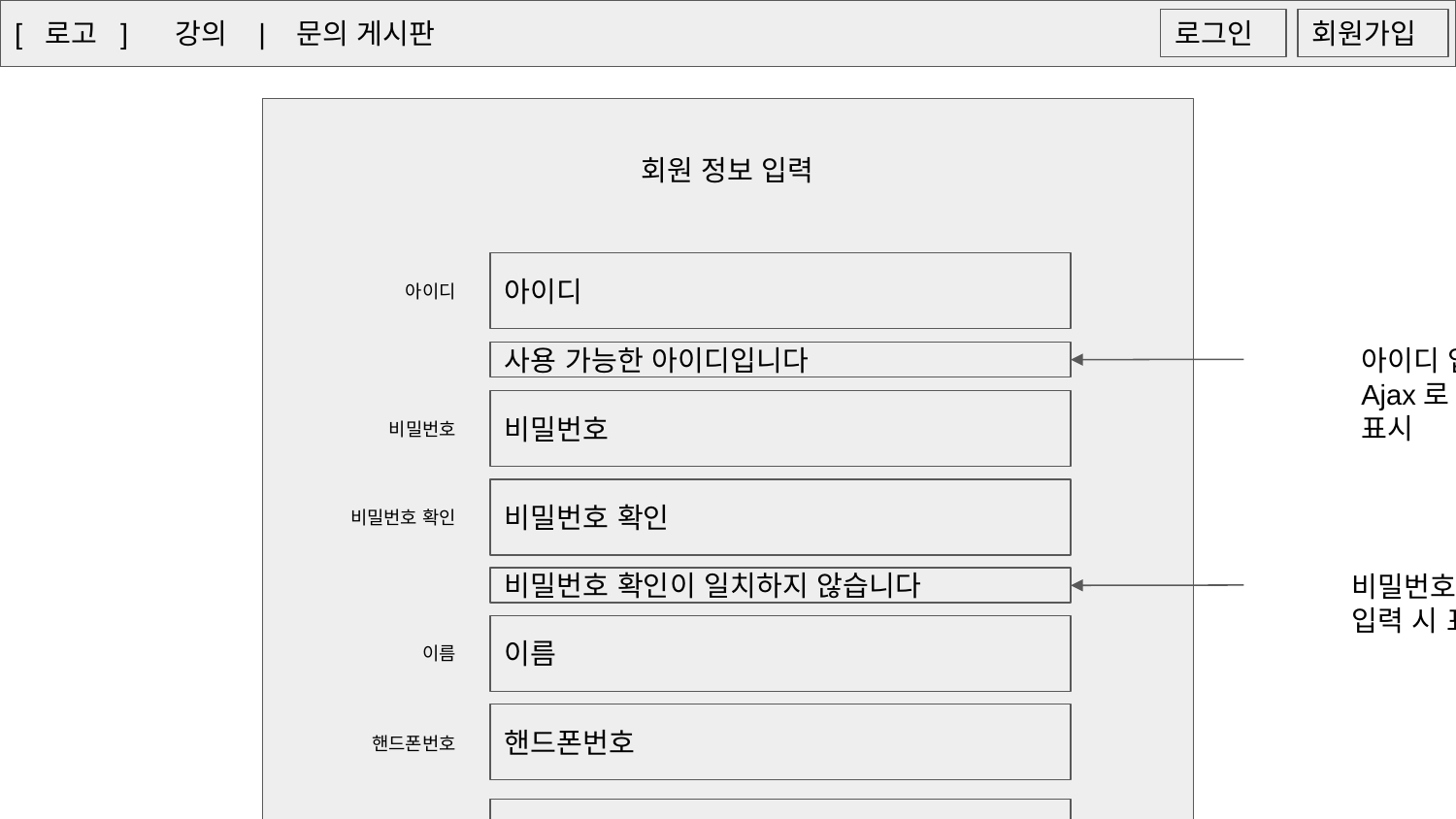

[  로고  ]     강의   |   문의 게시판
register_input
아이디
이름
비밀번호
핸드폰번호
이메일
주소
탈퇴 여부
자기소개
회원가입일자
마케팅 수신동의

로그인
회원가입

회원 정보 입력
아이디
아이디
아이디 입력 시 Ajax로 처리 후 표시
사용 가능한 아이디입니다
비밀번호
비밀번호
비밀번호 확인
비밀번호 확인
비밀번호 확인 입력 시 표시
비밀번호 확인이 일치하지 않습니다
이름
이름
핸드폰번호
핸드폰번호
이메일
이메일
주소
주소
마케팅 수신동의

회원가입